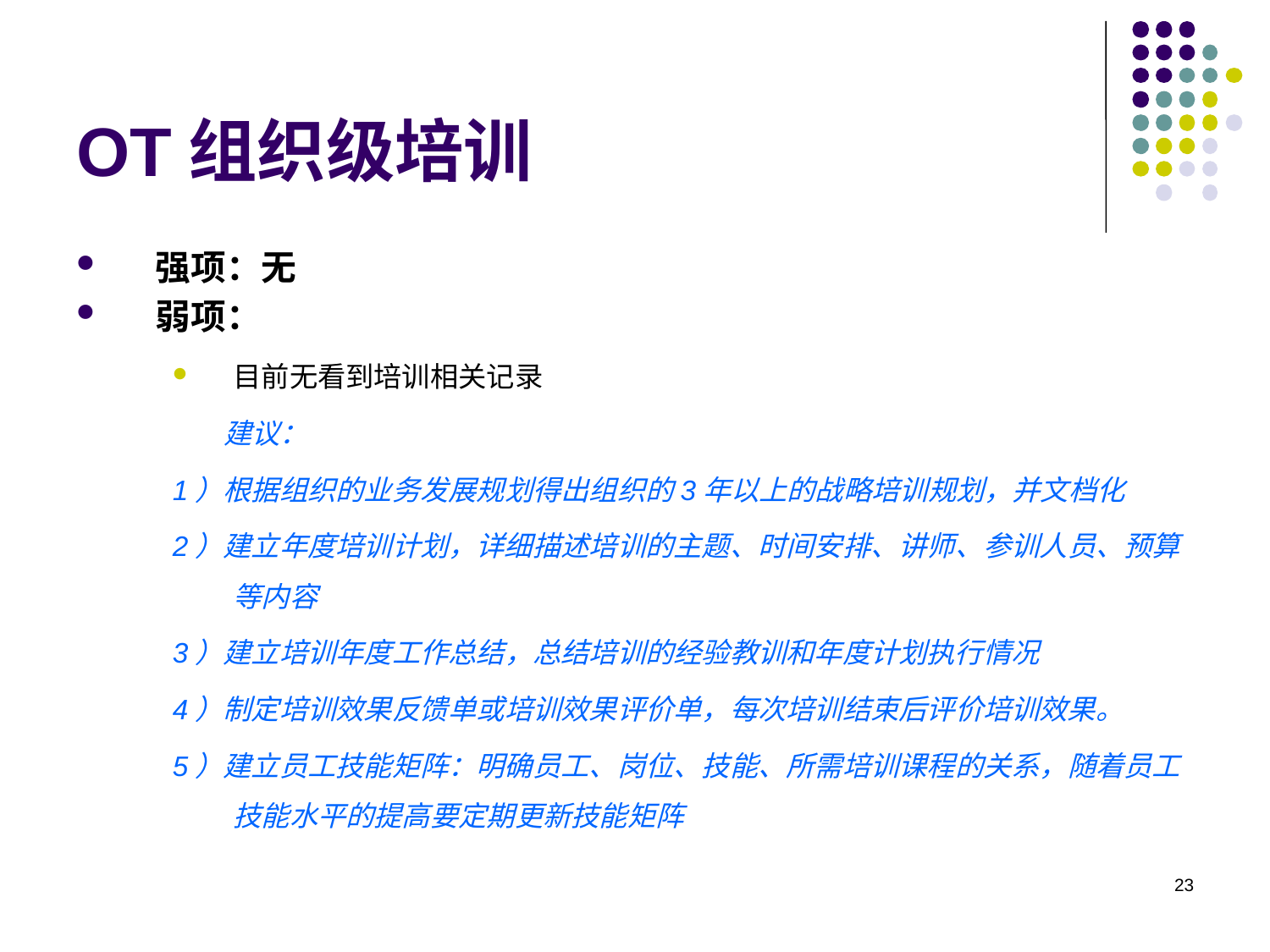

# OT组织级培训
强项：无
弱项：
目前无看到培训相关记录
       建议：
1）根据组织的业务发展规划得出组织的3年以上的战略培训规划，并文档化
2）建立年度培训计划，详细描述培训的主题、时间安排、讲师、参训人员、预算等内容
3）建立培训年度工作总结，总结培训的经验教训和年度计划执行情况
4）制定培训效果反馈单或培训效果评价单，每次培训结束后评价培训效果。
5）建立员工技能矩阵：明确员工、岗位、技能、所需培训课程的关系，随着员工技能水平的提高要定期更新技能矩阵

23